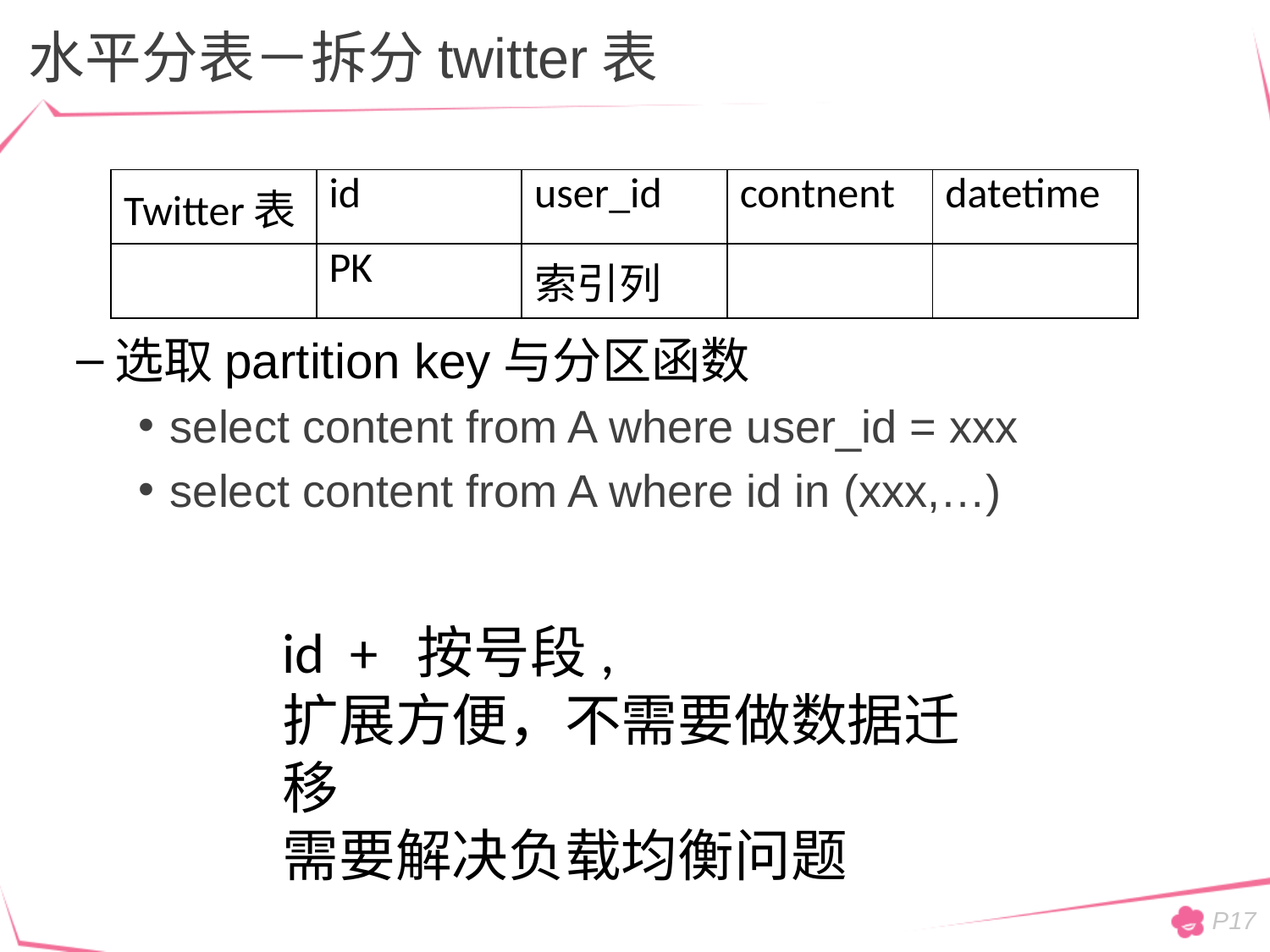

# 水平分表－拆分twitter表

选取partition key与分区函数
select content from A where user_id = xxx
select content from A where id in (xxx,…)
| Twitter表 | id | user\_id | contnent | datetime |
| --- | --- | --- | --- | --- |
|  | PK | 索引列 |  |  |
id  +  按号段,
扩展方便，不需要做数据迁移
需要解决负载均衡问题
P17